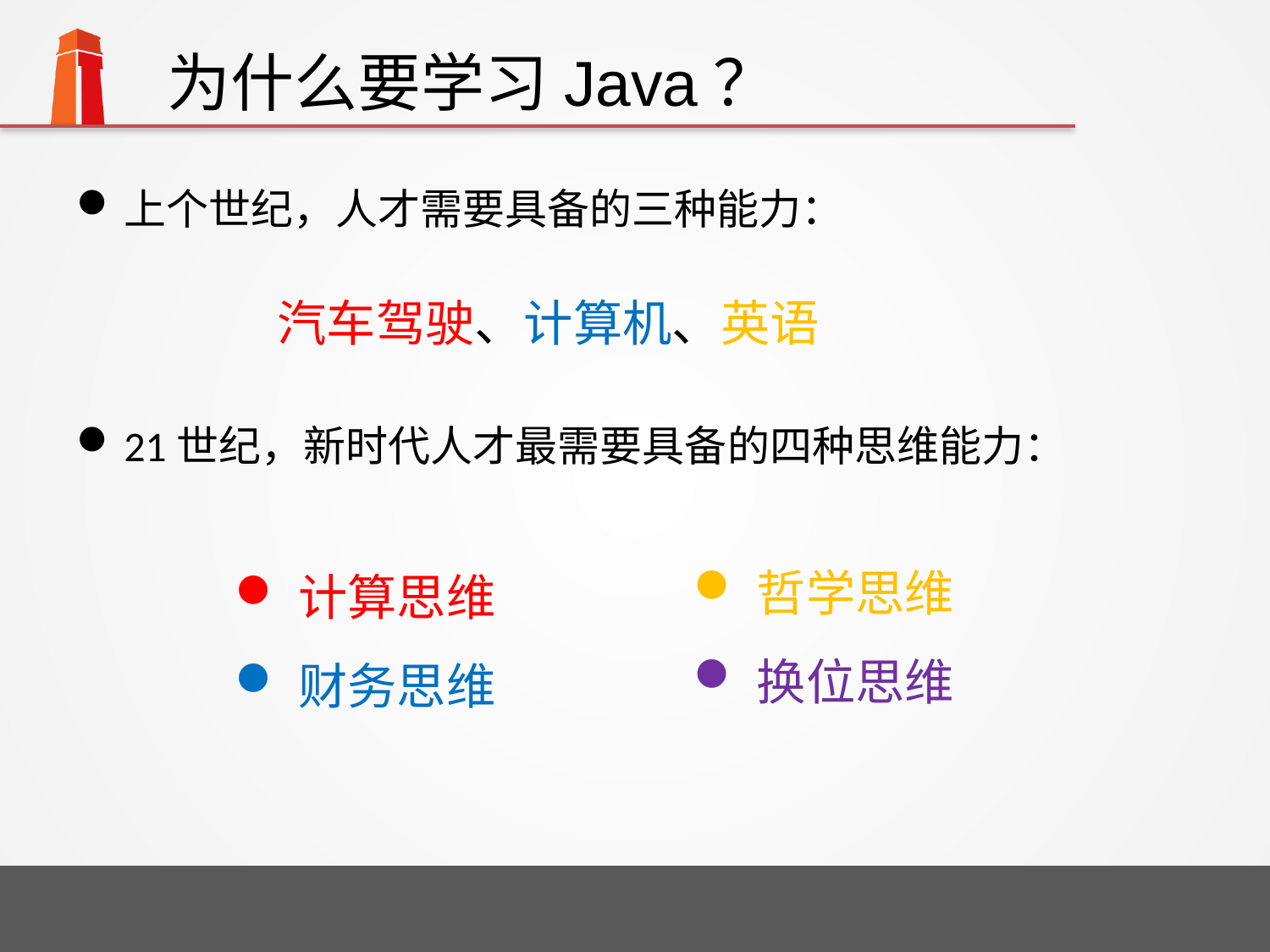

# 为什么要学习Java？
上个世纪，人才需要具备的三种能力：

21世纪，新时代人才最需要具备的四种思维能力：
汽车驾驶、计算机、英语
哲学思维
换位思维

计算思维
财务思维